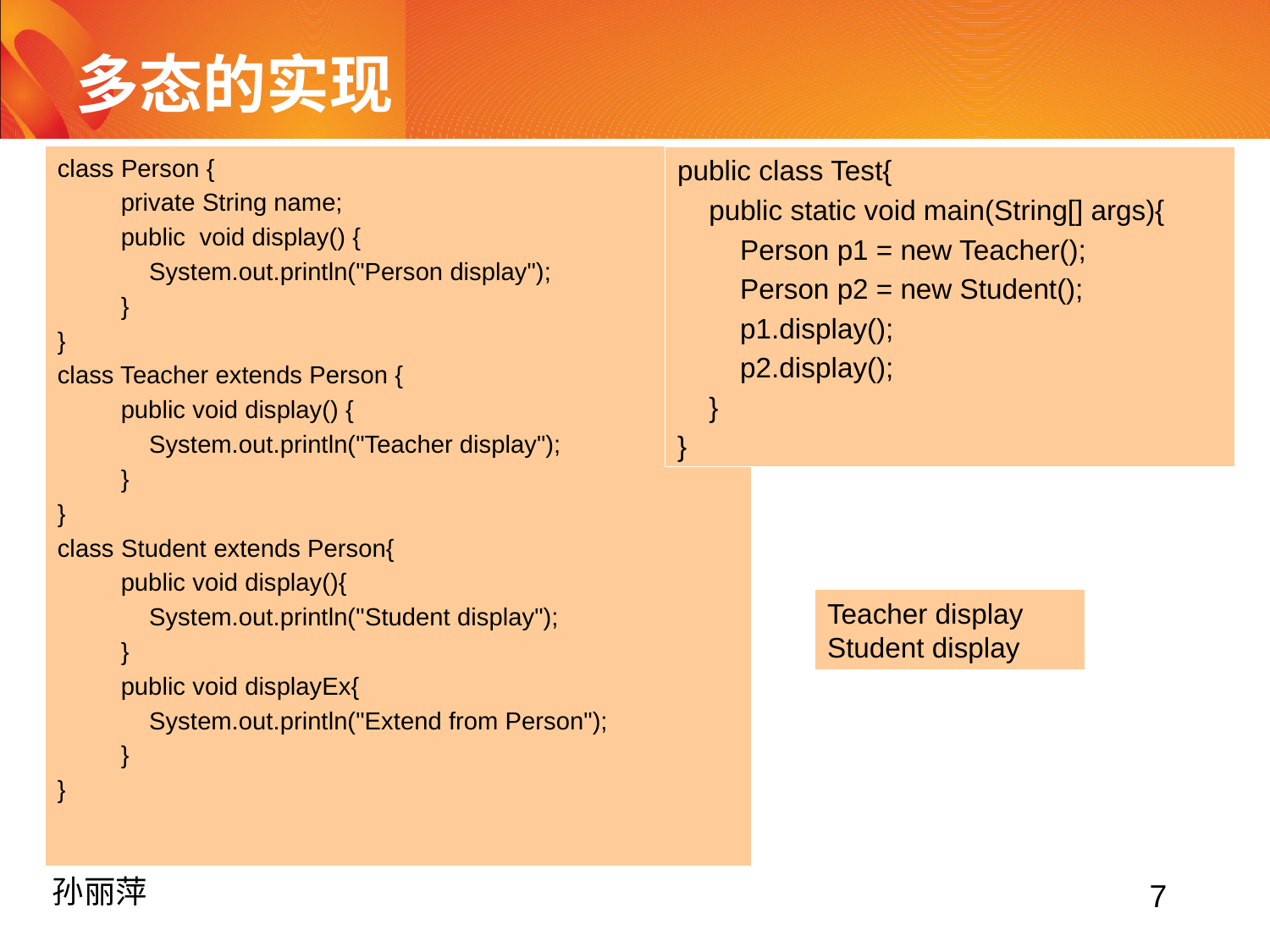

# 多态的实现
class Person {
private String name;
public  void display() {
    System.out.println("Person display");
}
}
class Teacher extends Person {
public void display() {
    System.out.println("Teacher display");
}
}
class Student extends Person{
public void display(){
    System.out.println("Student display");
}
public void displayEx{
    System.out.println("Extend from Person");
}
}
public class Test{
    public static void main(String[] args){
        Person p1 = new Teacher();
        Person p2 = new Student();
        p1.display();
        p2.display();
    }
}

Teacher display
Student display